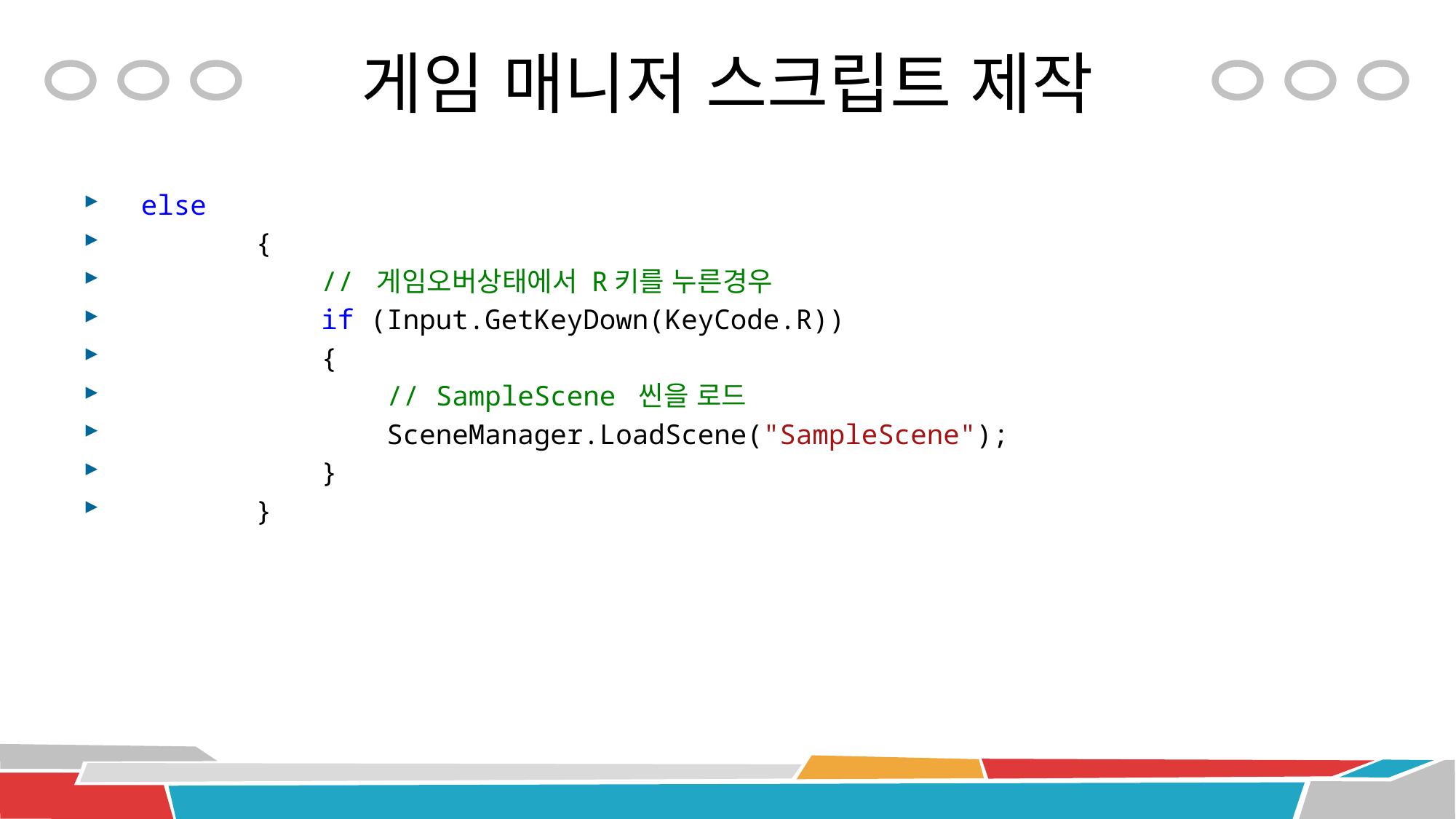

# 게임 매니저 스크립트 제작
 else
        {
            // 게임오버상태에서 R키를 누른경우
            if (Input.GetKeyDown(KeyCode.R))
            {
                // SampleScene 씬을 로드
                SceneManager.LoadScene("SampleScene");
            }
        }